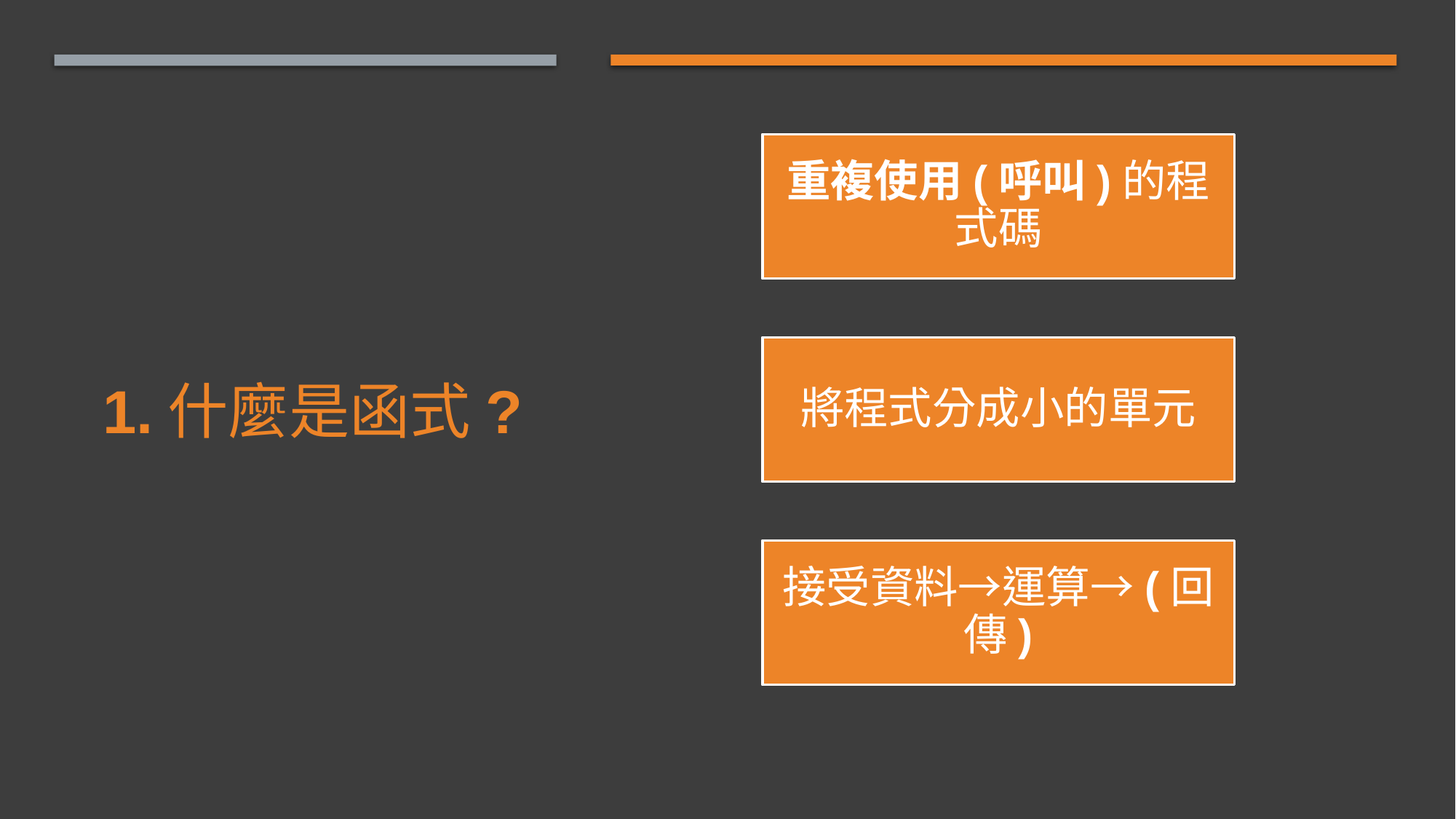

重複使用(呼叫)的程式碼
將程式分成小的單元
接受資料→運算→(回傳)
# 1.什麼是函式?